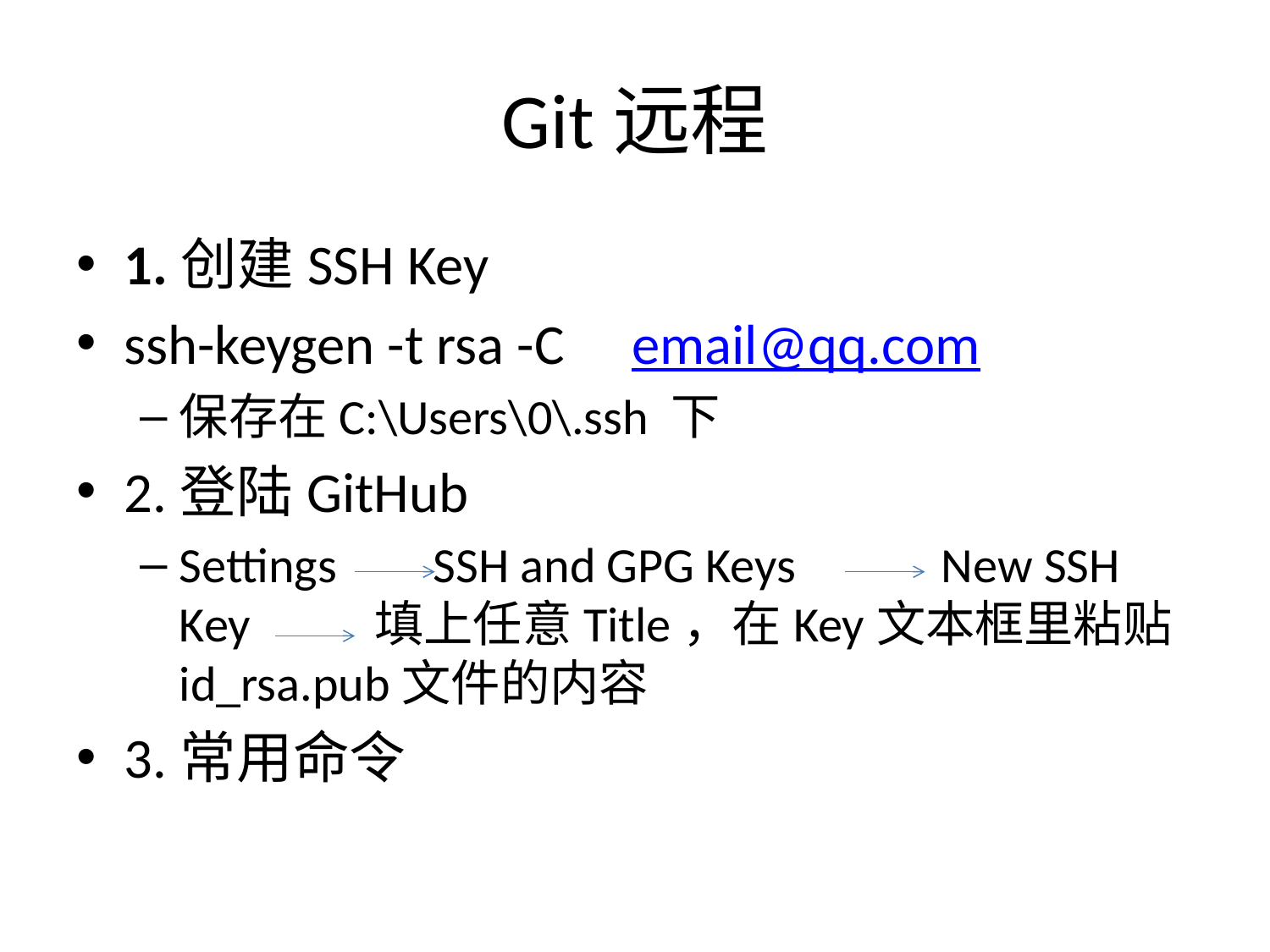

# Git远程
1.创建SSH Key
ssh-keygen -t rsa -C 	email@qq.com
保存在C:\Users\0\.ssh 下
2.登陆GitHub
Settings	SSH and GPG Keys		New SSH Key          填上任意Title，在Key文本框里粘贴id_rsa.pub文件的内容
3.常用命令